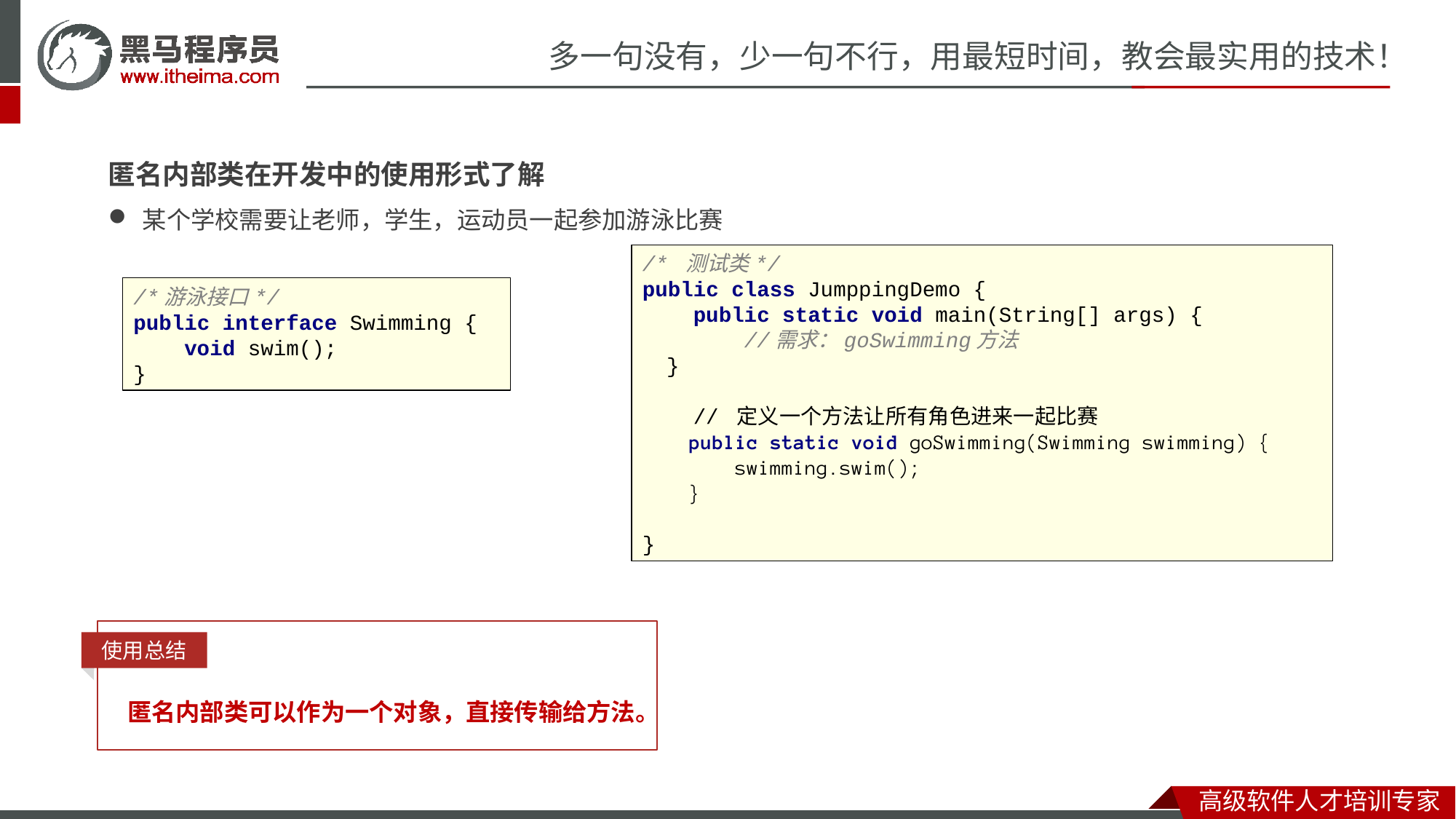

匿名内部类在开发中的使用形式了解
某个学校需要让老师，学生，运动员一起参加游泳比赛
/* 测试类*/
public class JumppingDemo {
    public static void main(String[] args) {
        //需求：goSwimming方法
    }

    // 定义一个方法让所有角色进来一起比赛
    public static void goSwimming(Swimming swimming) {
        swimming.swim();
    }
}
/*游泳接口*/
public interface Swimming {
    void swim();
}

使用总结

匿名内部类可以作为一个对象，直接传输给方法。